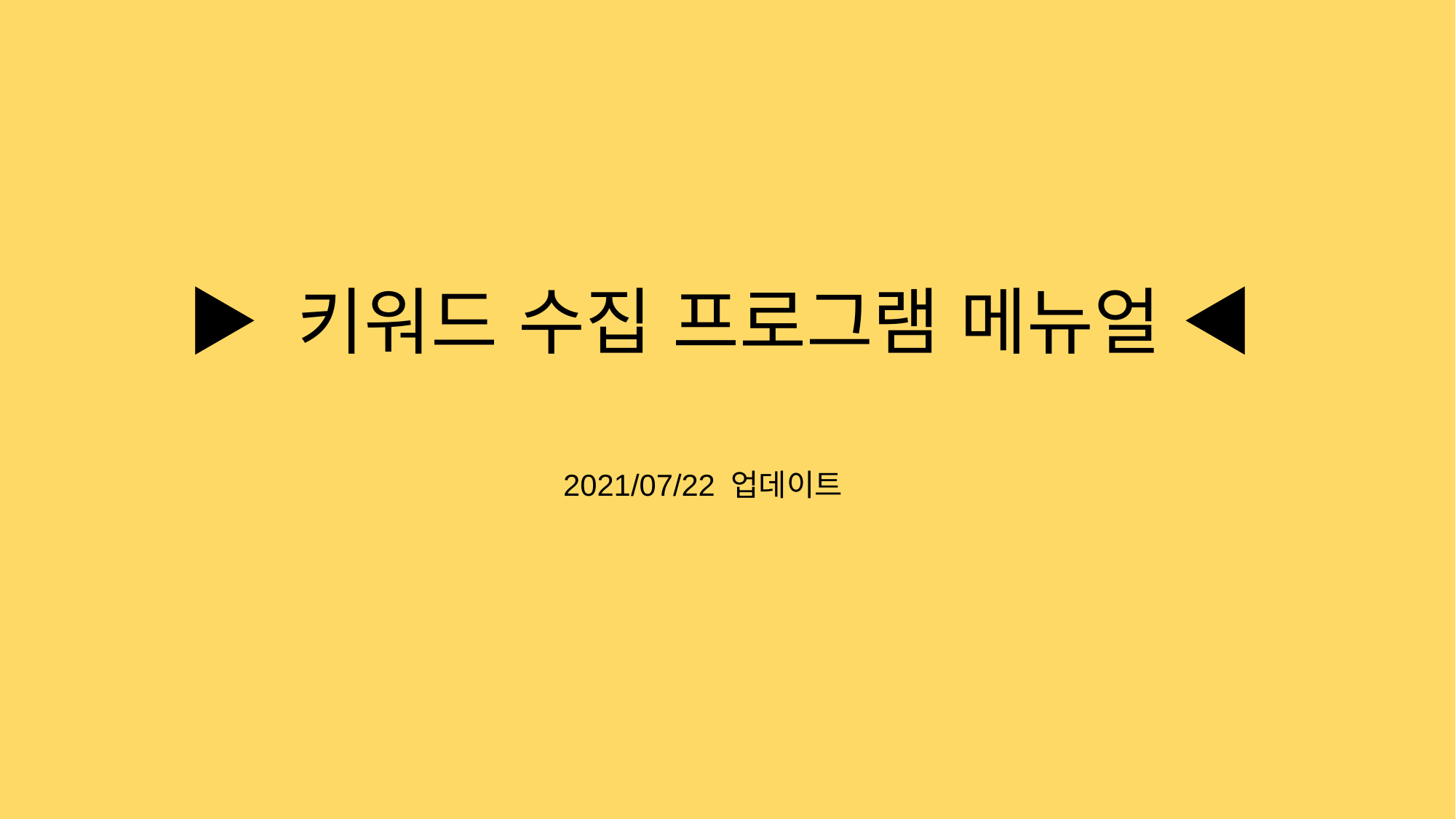

▶ 키워드 수집 프로그램 메뉴얼 ◀
2021/07/22 업데이트